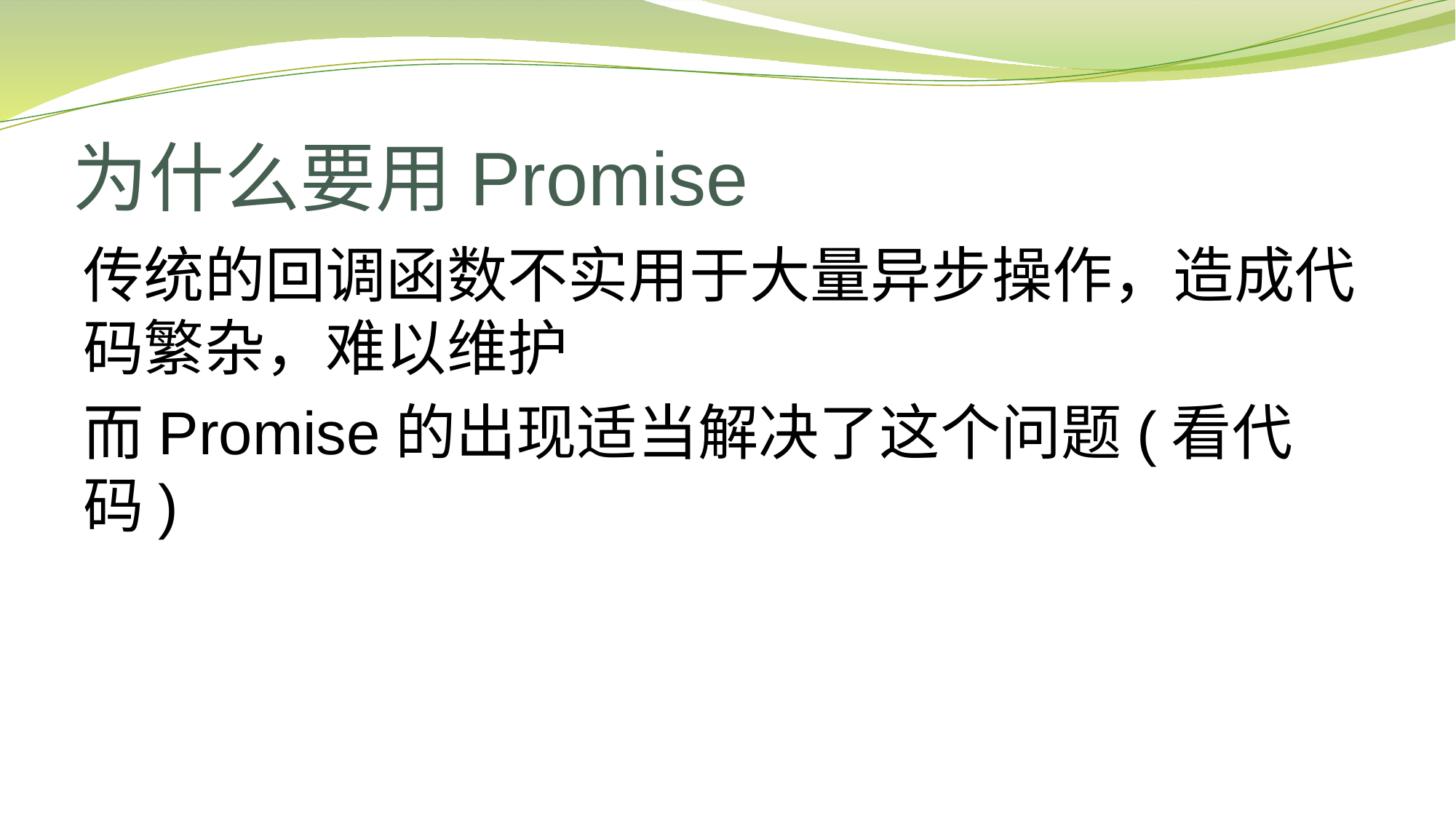

# 为什么要用Promise
传统的回调函数不实用于大量异步操作，造成代码繁杂，难以维护
而Promise的出现适当解决了这个问题(看代码)